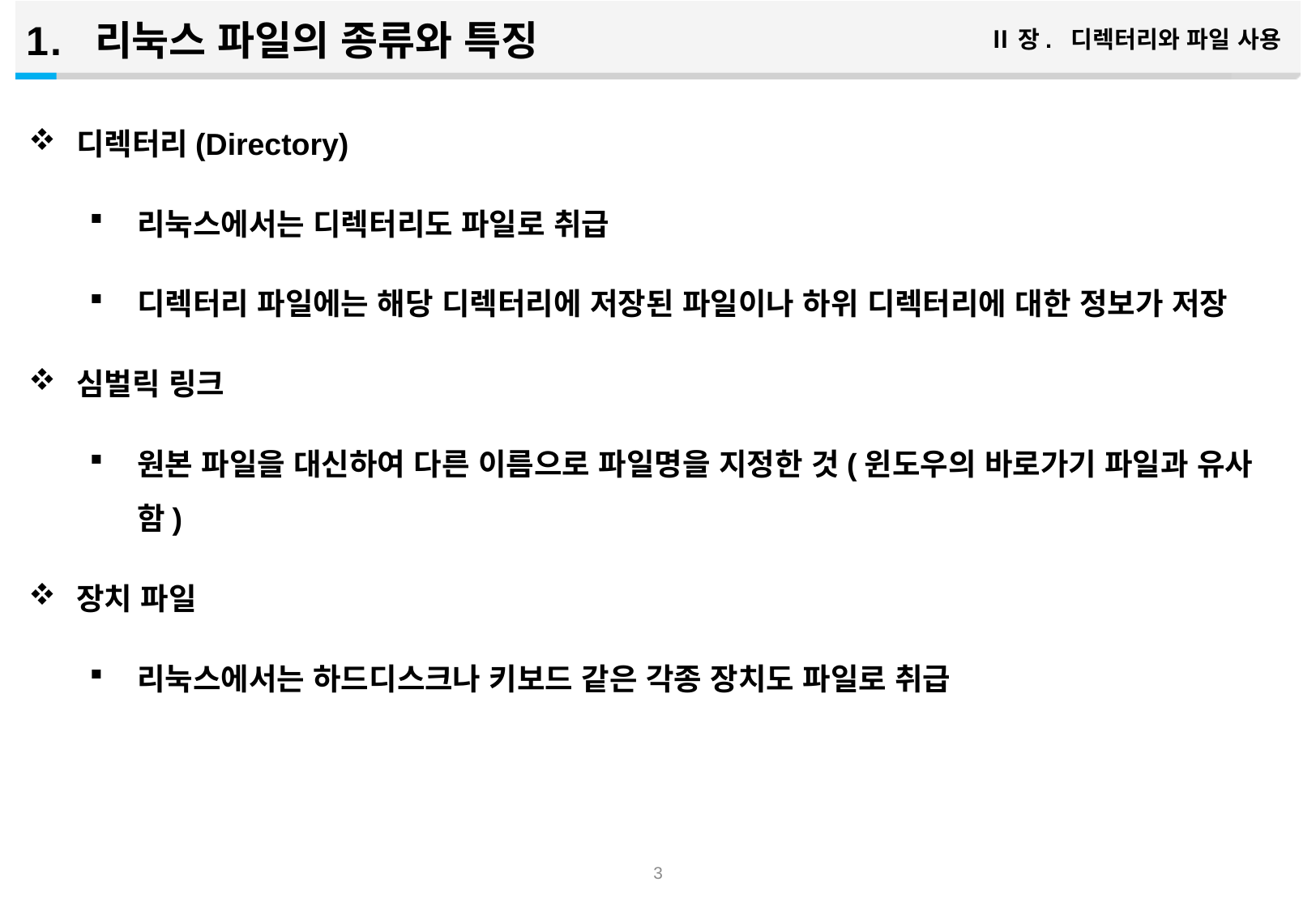

리눅스 파일의 종류와 특징
Ⅱ장.  디렉터리와 파일 사용
디렉터리(Directory)
리눅스에서는 디렉터리도 파일로 취급
디렉터리 파일에는 해당 디렉터리에 저장된 파일이나 하위 디렉터리에 대한 정보가 저장
심벌릭 링크
원본 파일을 대신하여 다른 이름으로 파일명을 지정한 것(윈도우의 바로가기 파일과 유사함)
장치 파일
리눅스에서는 하드디스크나 키보드 같은 각종 장치도 파일로 취급
3